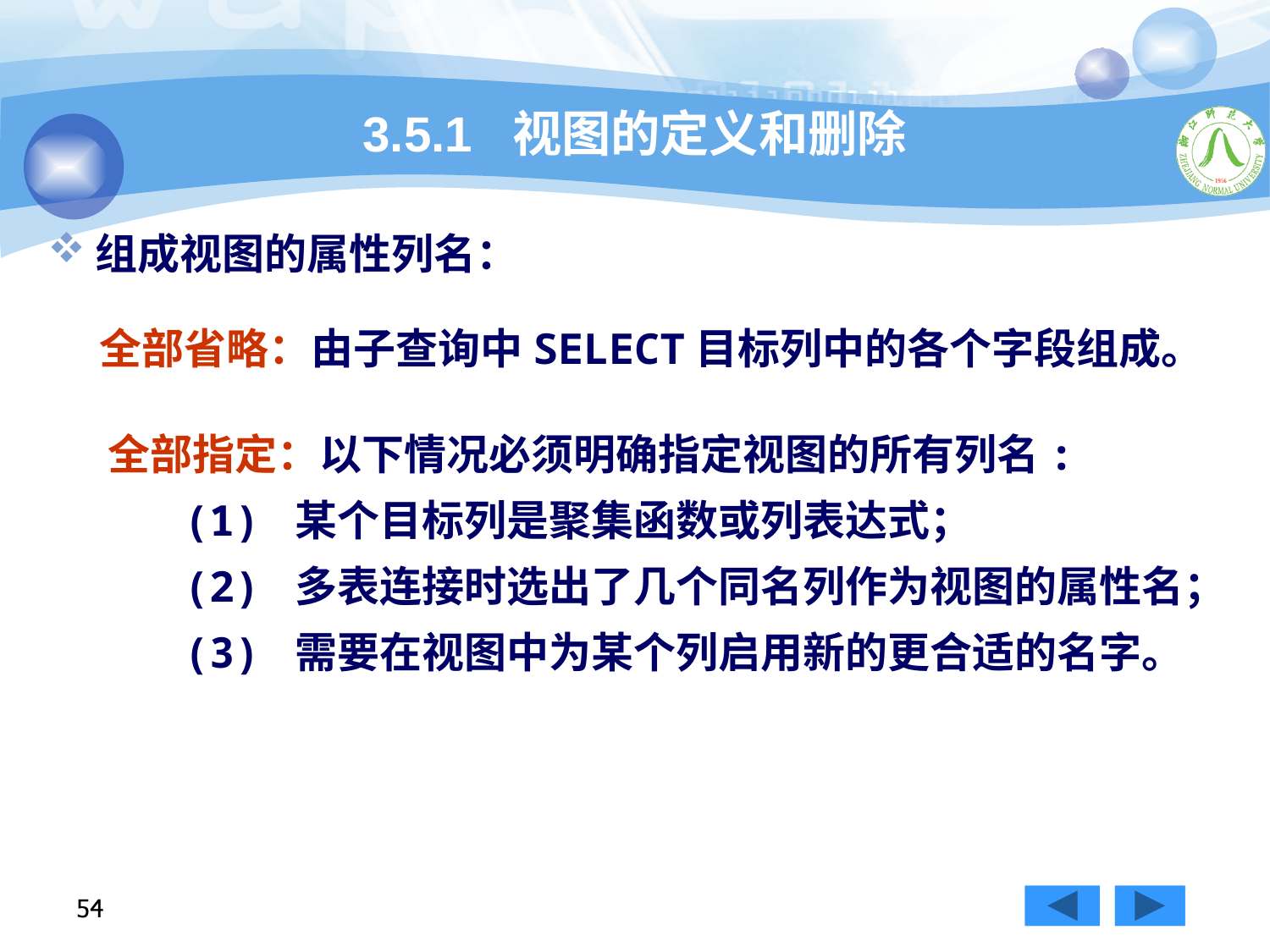

# 3.5.1  视图的定义和删除
组成视图的属性列名：
 全部省略：由子查询中SELECT目标列中的各个字段组成。
全部指定：以下情况必须明确指定视图的所有列名:
   (1) 某个目标列是聚集函数或列表达式；
   (2) 多表连接时选出了几个同名列作为视图的属性名；
   (3) 需要在视图中为某个列启用新的更合适的名字。
54